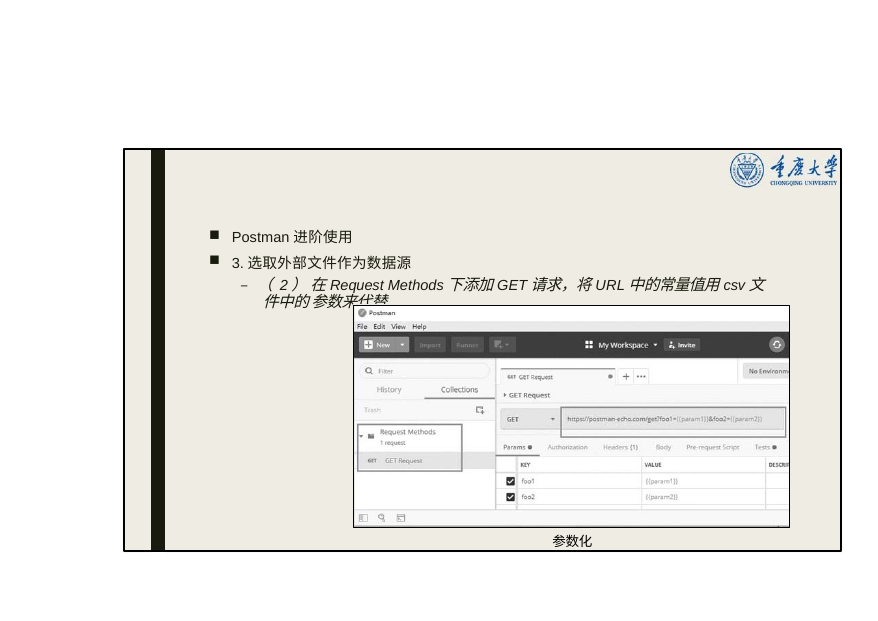

Postman进阶使用
3.选取外部文件作为数据源
– （ 2） 在Request Methods下添加GET请求，将URL中的常量值用csv文件中的 参数来代替

参数化